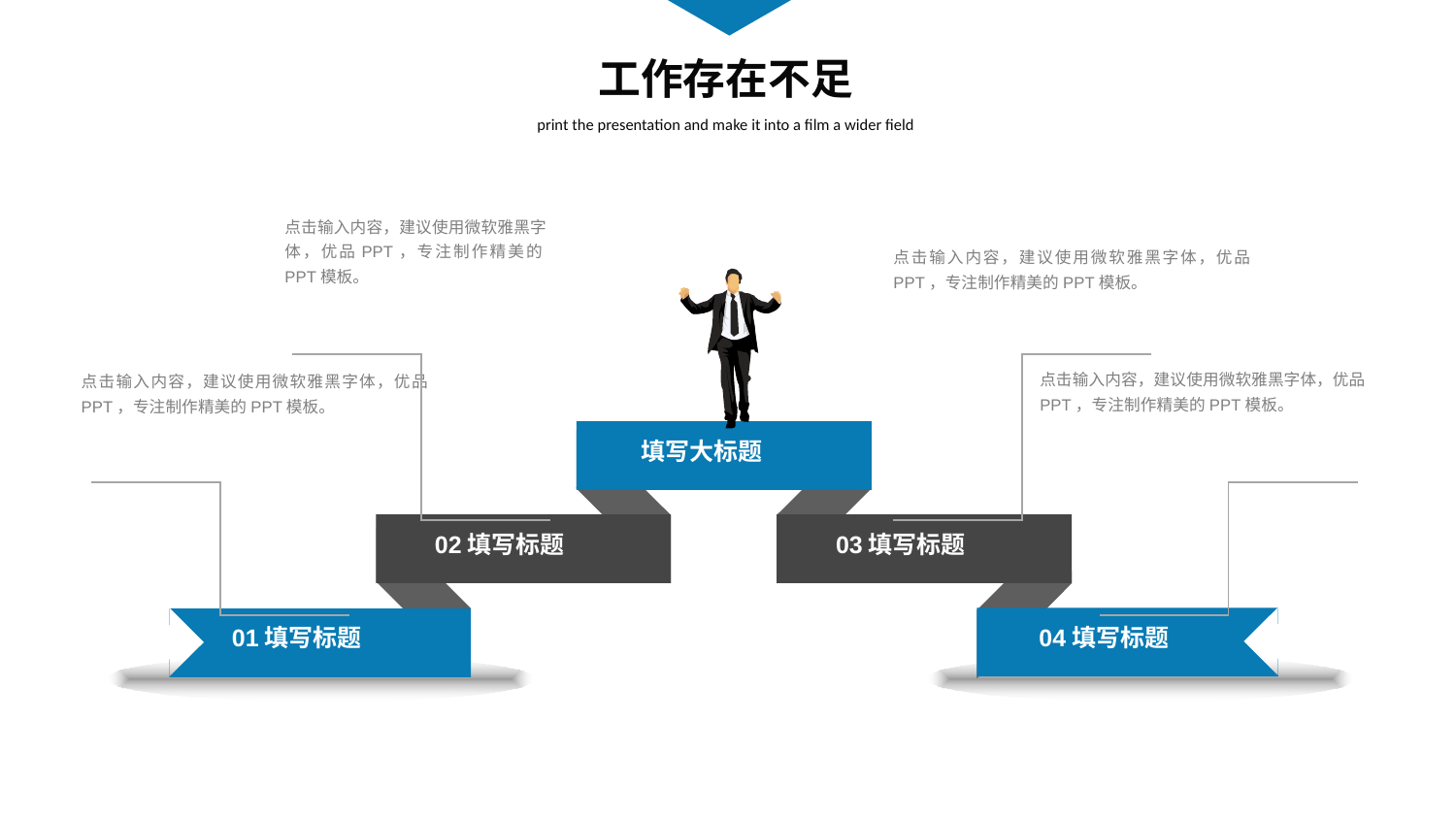

工作存在不足
print the presentation and make it into a film a wider field
点击输入内容，建议使用微软雅黑字体，优品PPT，专注制作精美的PPT模板。
点击输入内容，建议使用微软雅黑字体，优品PPT，专注制作精美的PPT模板。

点击输入内容，建议使用微软雅黑字体，优品PPT，专注制作精美的PPT模板。
点击输入内容，建议使用微软雅黑字体，优品PPT，专注制作精美的PPT模板。

填写大标题

02填写标题
03填写标题

01填写标题
04填写标题